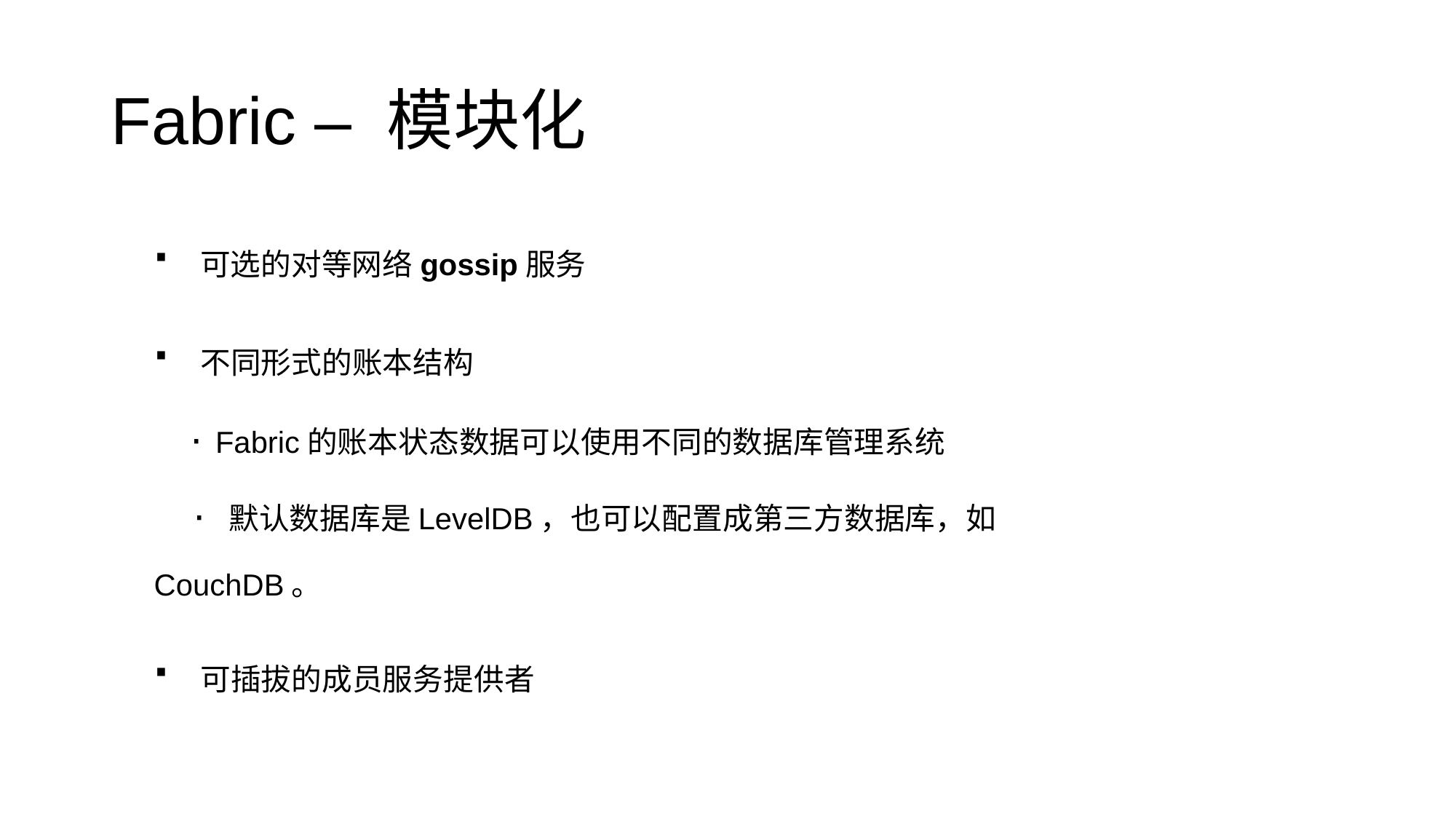

# Fabric – 模块化
· 可选的对等网络gossip服务
· 不同形式的账本结构
   · Fabric的账本状态数据可以使用不同的数据库管理系统
   · 默认数据库是LevelDB，也可以配置成第三方数据库，如CouchDB。
· 可插拔的成员服务提供者